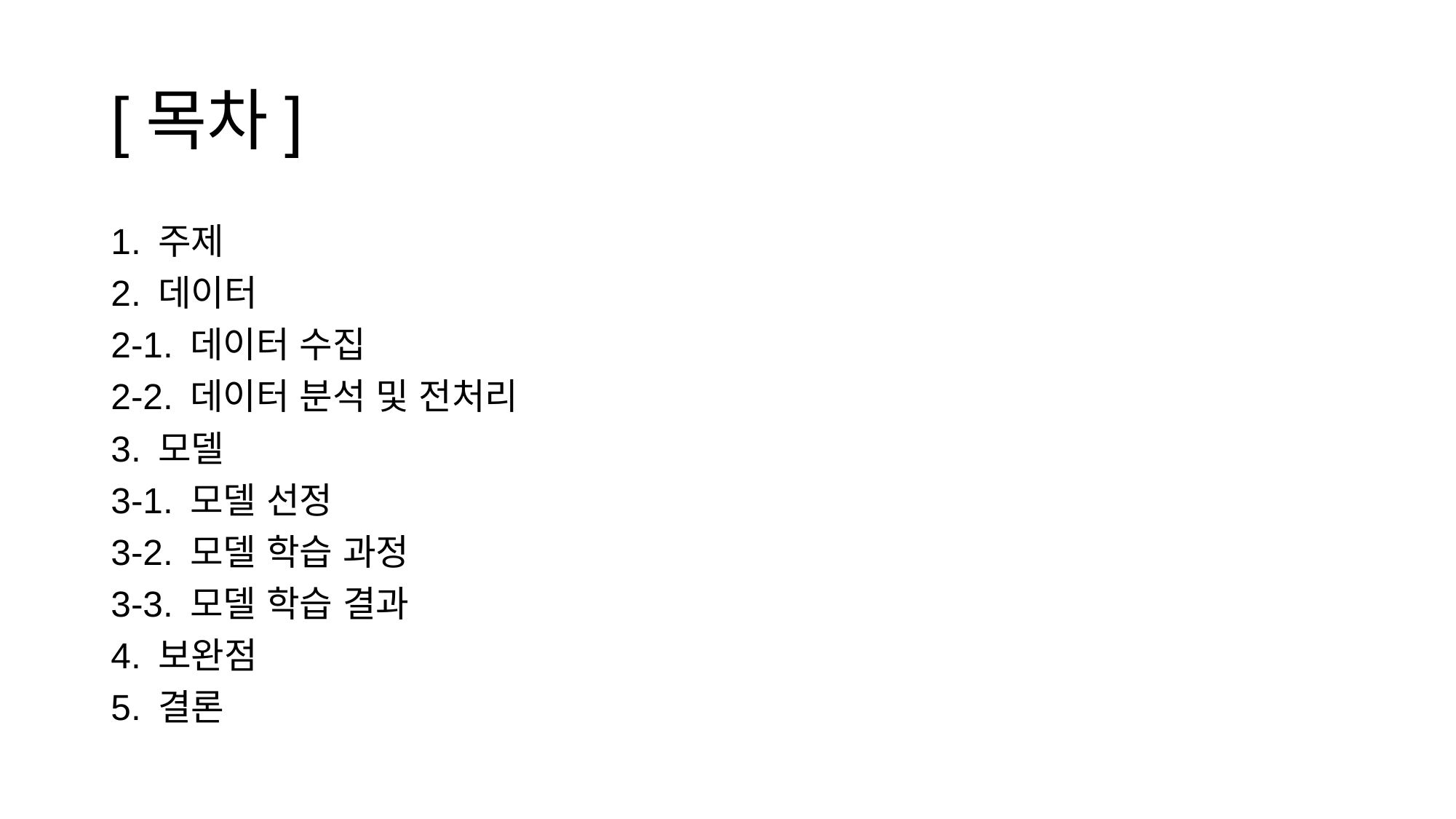

# [목차]
1. 주제
2. 데이터
2-1. 데이터 수집
2-2. 데이터 분석 및 전처리
3. 모델
3-1. 모델 선정
3-2. 모델 학습 과정
3-3. 모델 학습 결과
4. 보완점
5. 결론